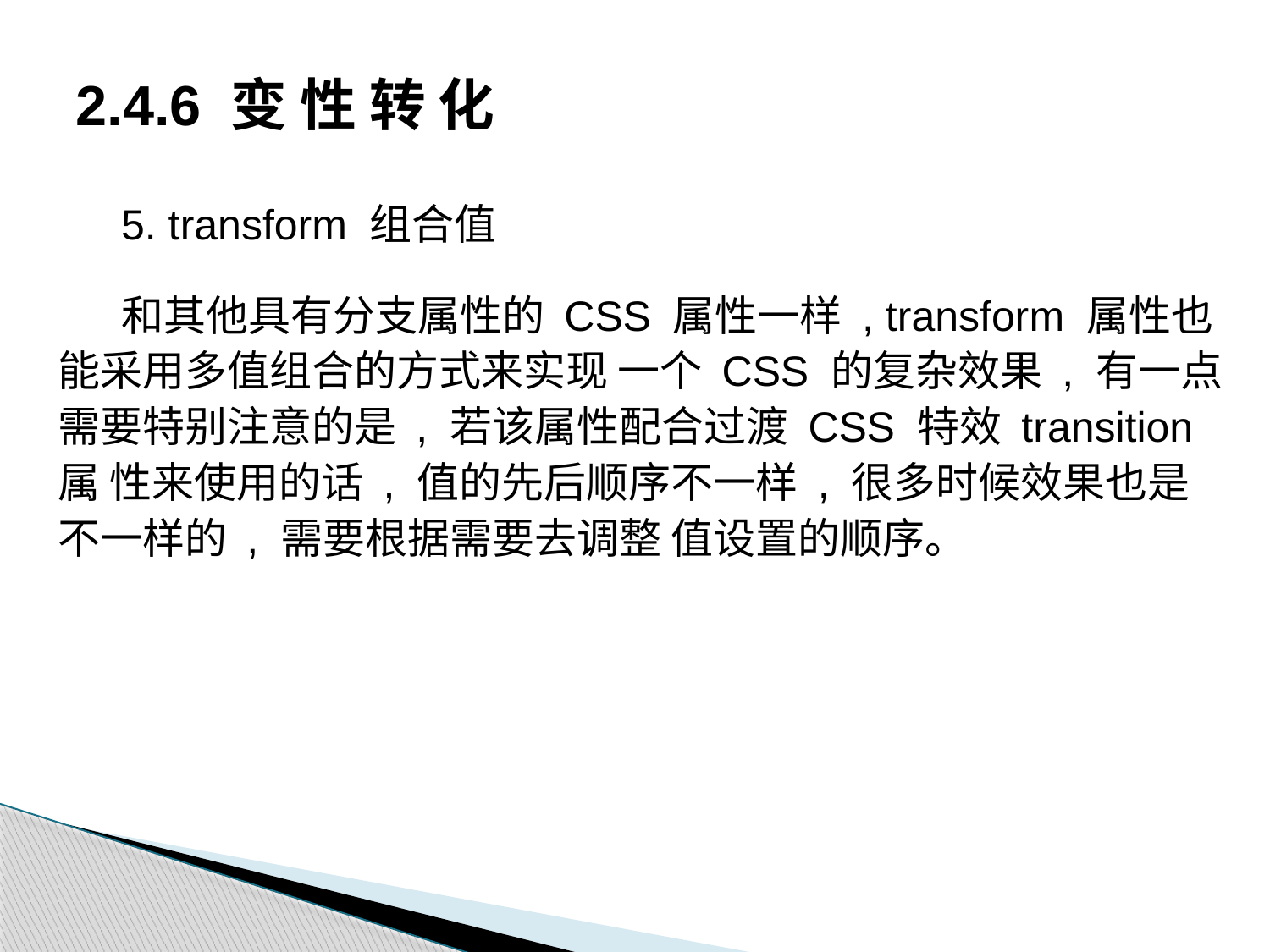

# 2.4.6 变 性 转 化
5. transform 组合值
和其他具有分支属性的 CSS 属性一样 , transform 属性也能采用多值组合的方式来实现 一个 CSS 的复杂效果 , 有一点需要特别注意的是 , 若该属性配合过渡 CSS 特效 transition 属 性来使用的话 , 值的先后顺序不一样 , 很多时候效果也是不一样的 , 需要根据需要去调整 值设置的顺序。